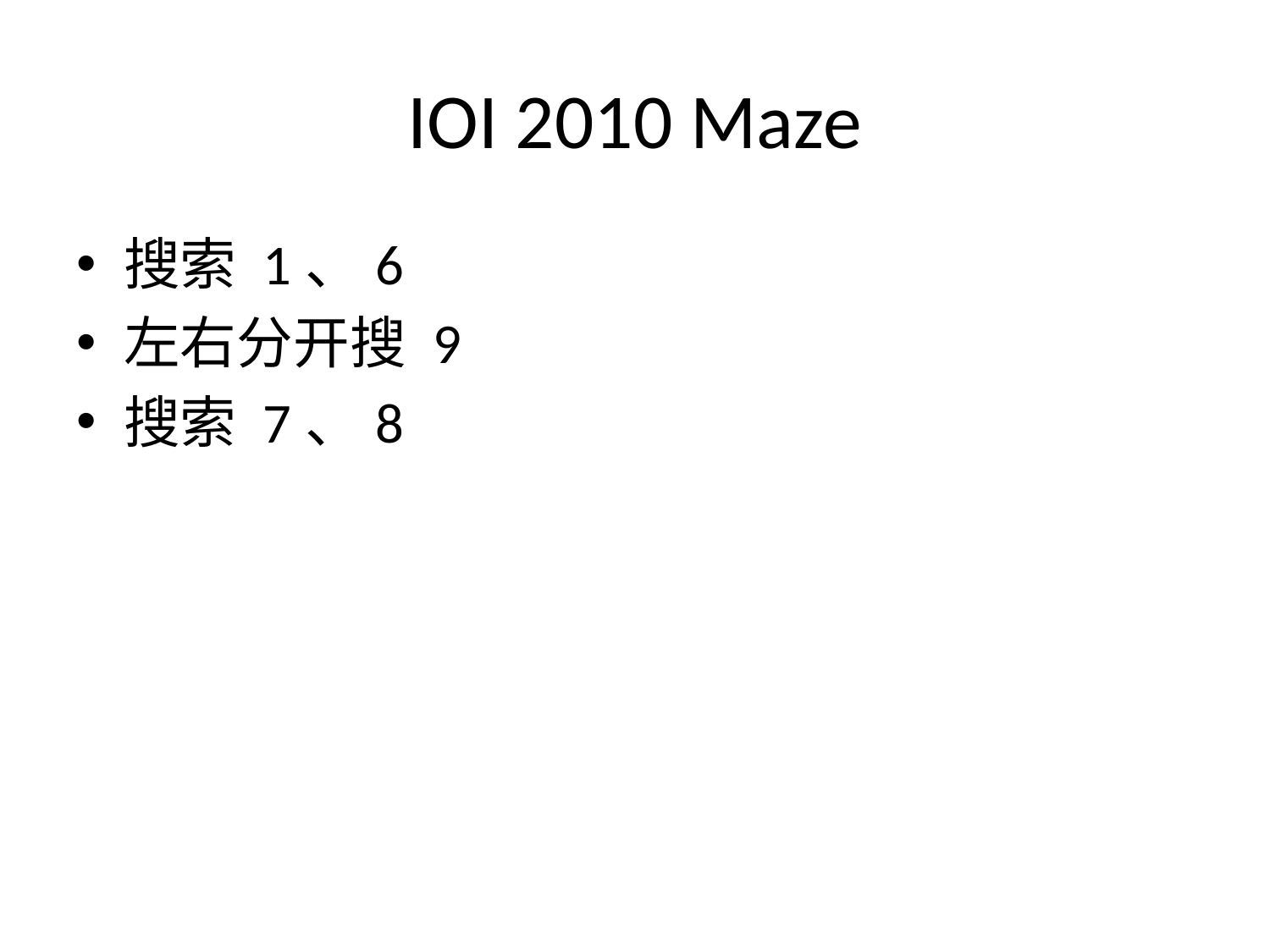

# IOI 2010 Maze
搜索 1、6
左右分开搜 9
搜索 7、8